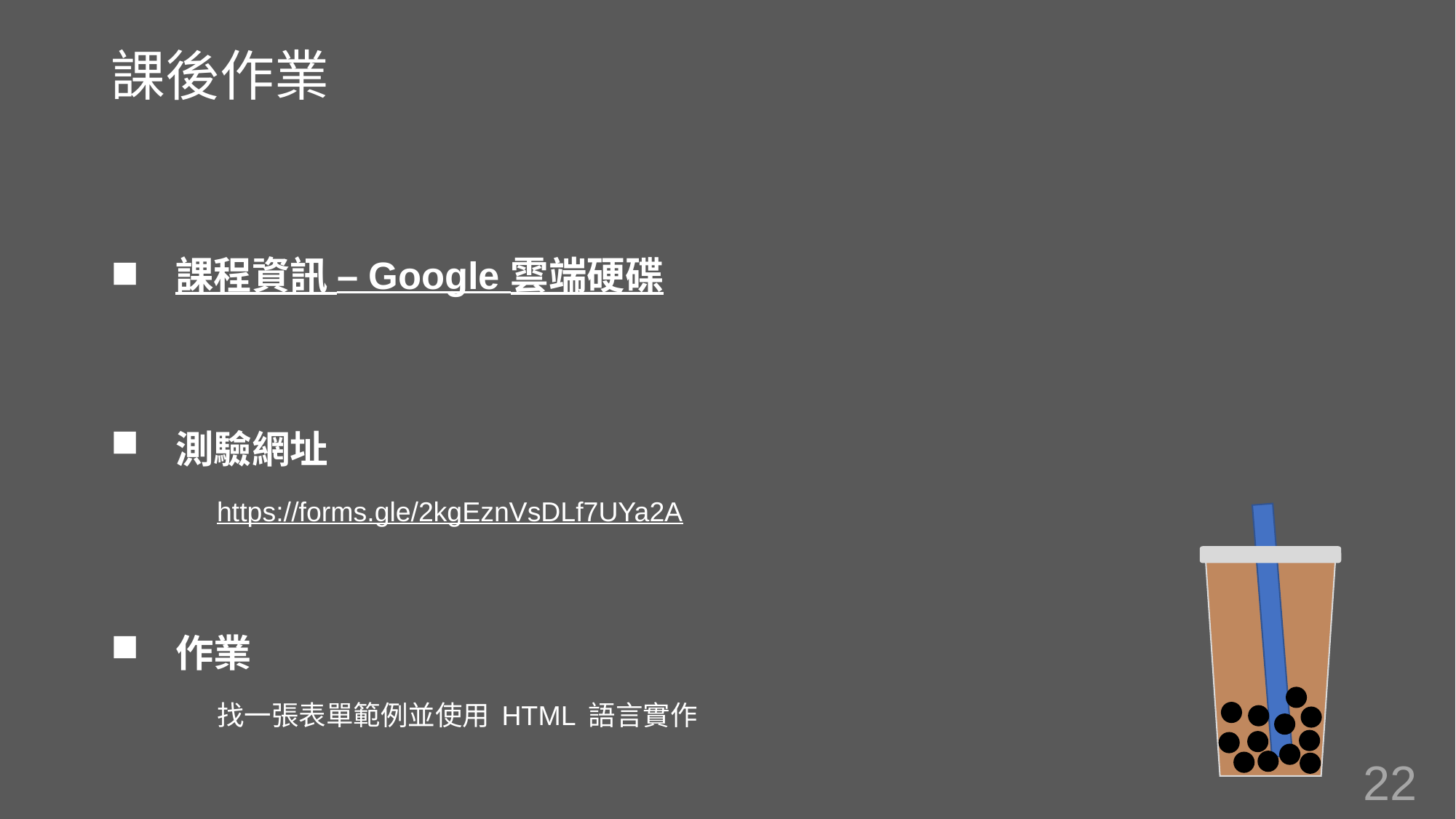

課後作業

　課程資訊 – Google 雲端硬碟

　測驗網址
https://forms.gle/2kgEznVsDLf7UYa2A

　作業
找一張表單範例並使用 HTML 語言實作

22